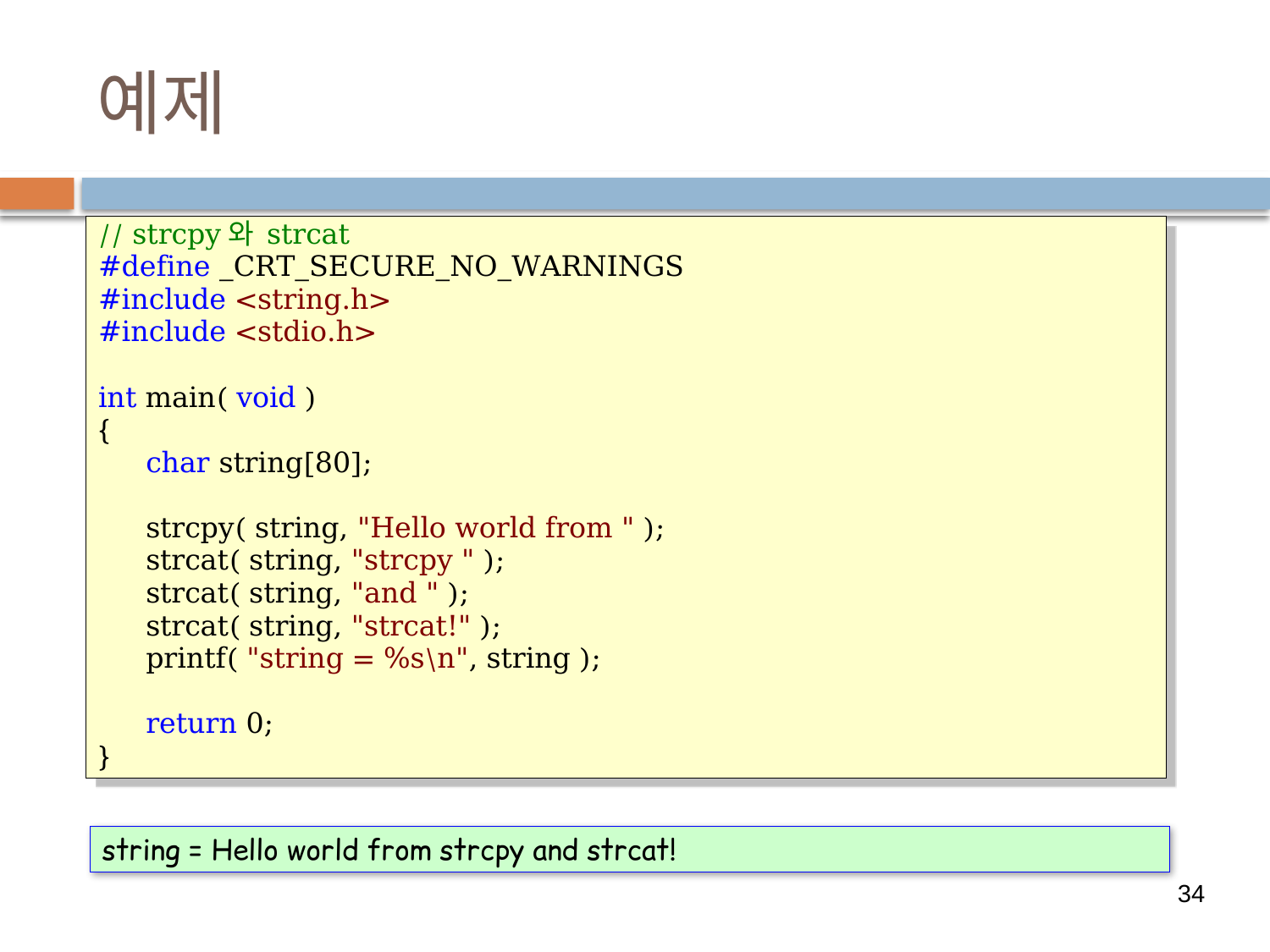

# 예제
// strcpy와 strcat
#define _CRT_SECURE_NO_WARNINGS
#include <string.h>
#include <stdio.h>

int main( void )
{
	char string[80];

	strcpy( string, "Hello world from " );
	strcat( string, "strcpy " );
	strcat( string, "and " );
	strcat( string, "strcat!" );
	printf( "string = %s\n", string );

	return 0;
}
string = Hello world from strcpy and strcat!
34